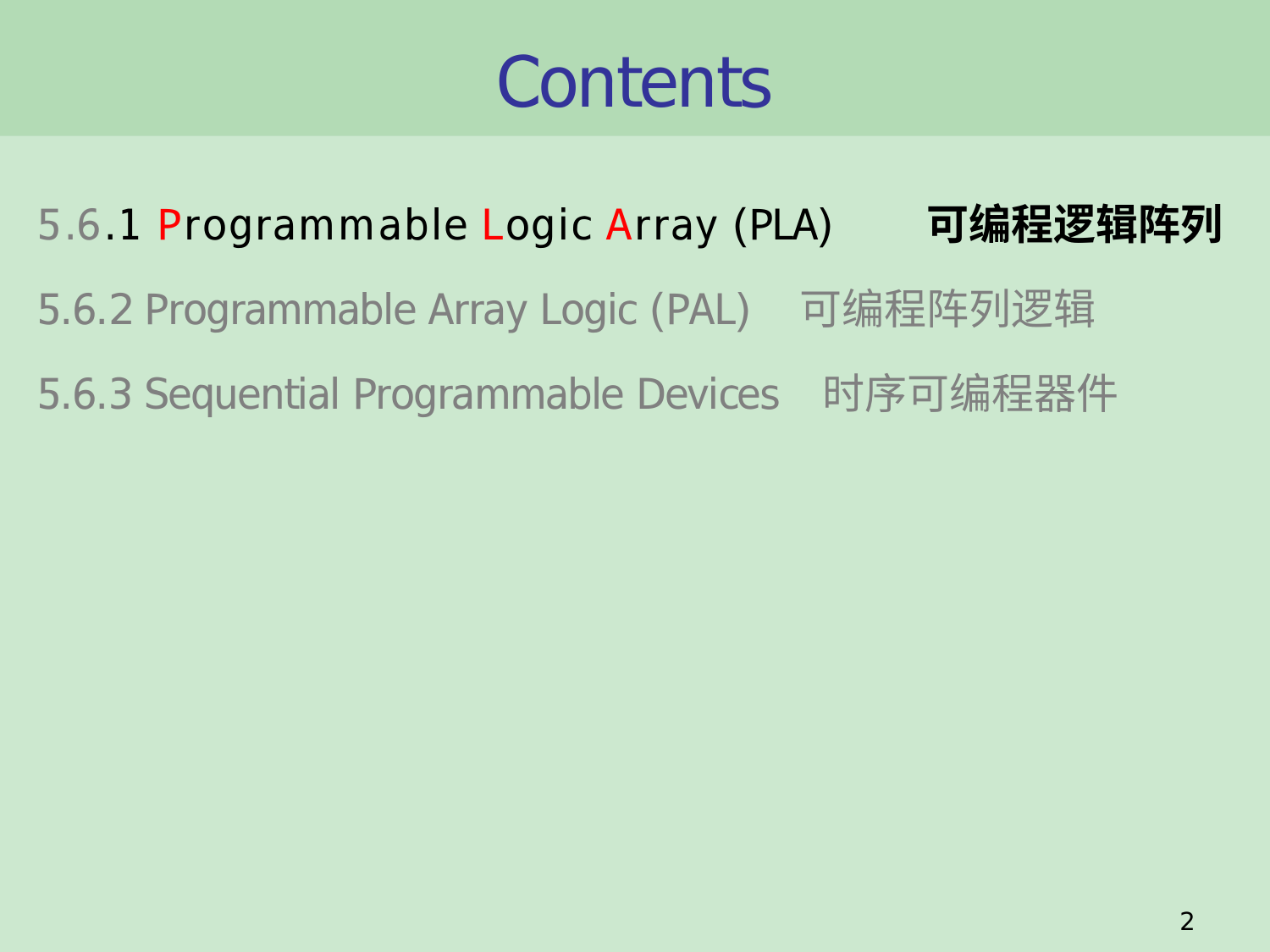

# Contents
5.6.1 Programmable Logic Array (PLA)	可编程逻辑阵列
5.6.2 Programmable Array Logic (PAL)	可编程阵列逻辑
5.6.3 Sequential Programmable Devices	 时序可编程器件
2